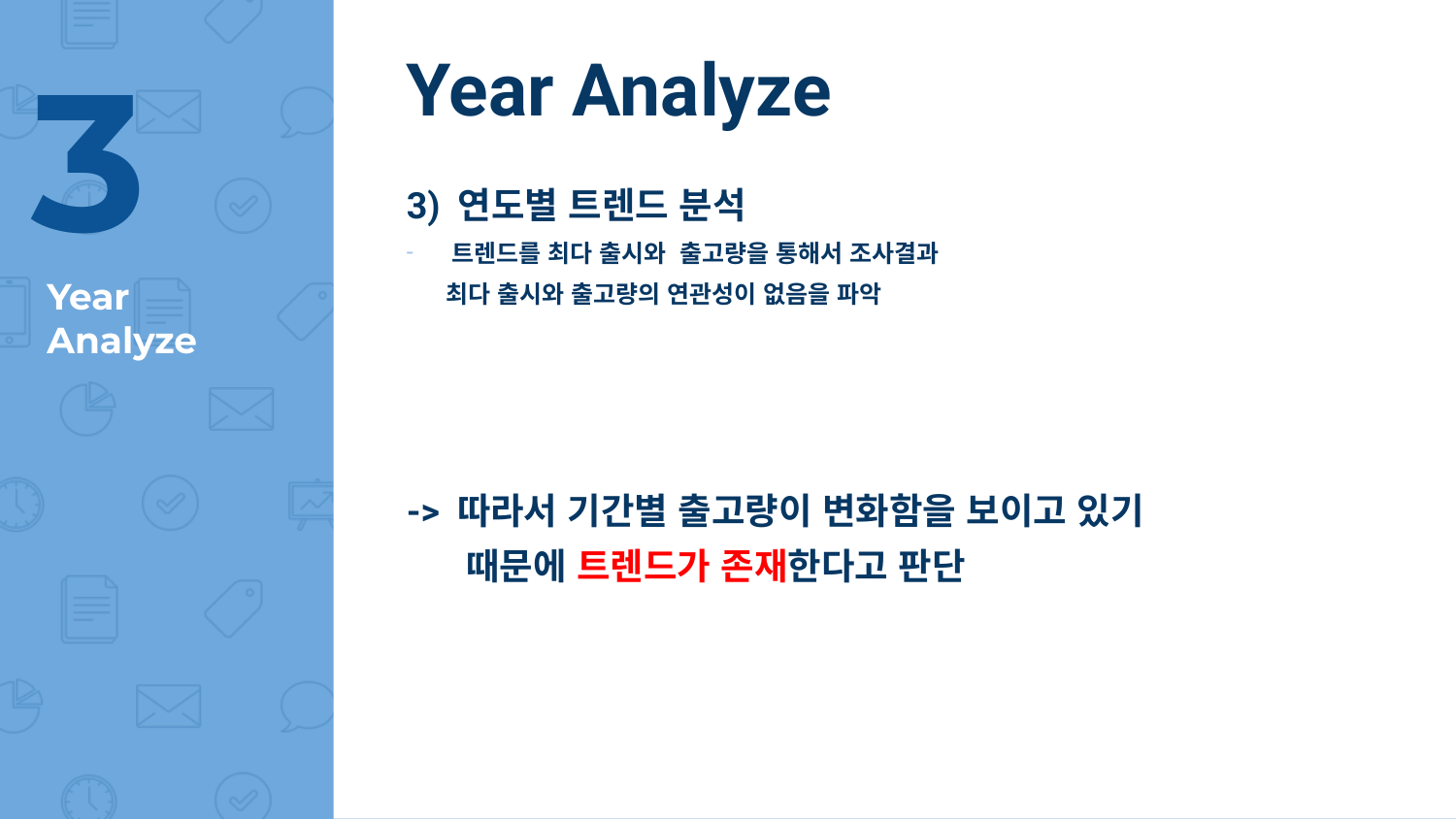

3
Year Analyze

3) 연도별 트렌드 분석
트렌드를 최다 출시와  출고량을 통해서 조사결과
     최다 출시와 출고량의 연관성이 없음을 파악

-> 따라서 기간별 출고량이 변화함을 보이고 있기
     때문에 트렌드가 존재한다고 판단

# Year Analyze